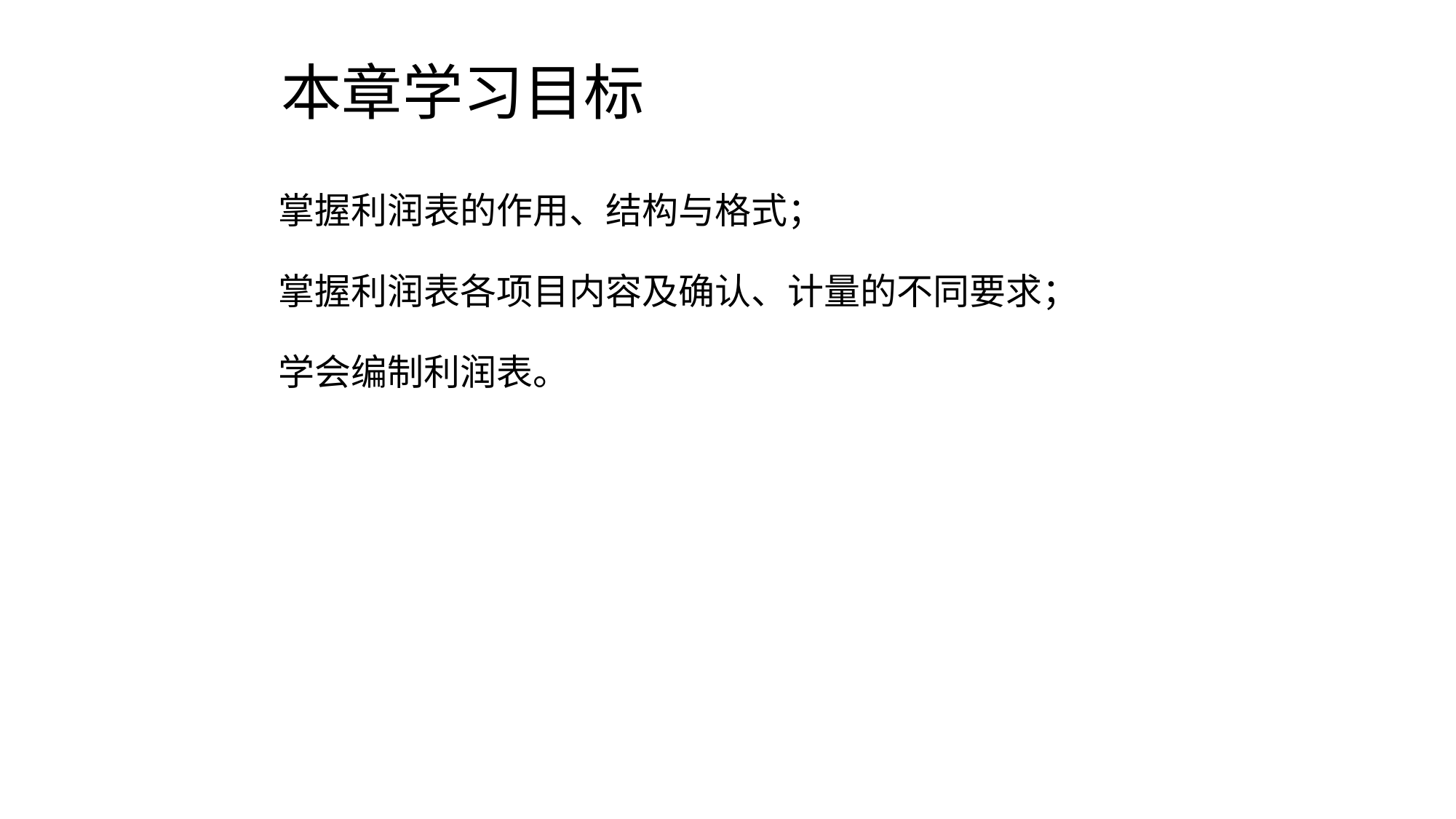

本章学习目标
#
掌握利润表的作用、结构与格式；
掌握利润表各项目内容及确认、计量的不同要求；
学会编制利润表。